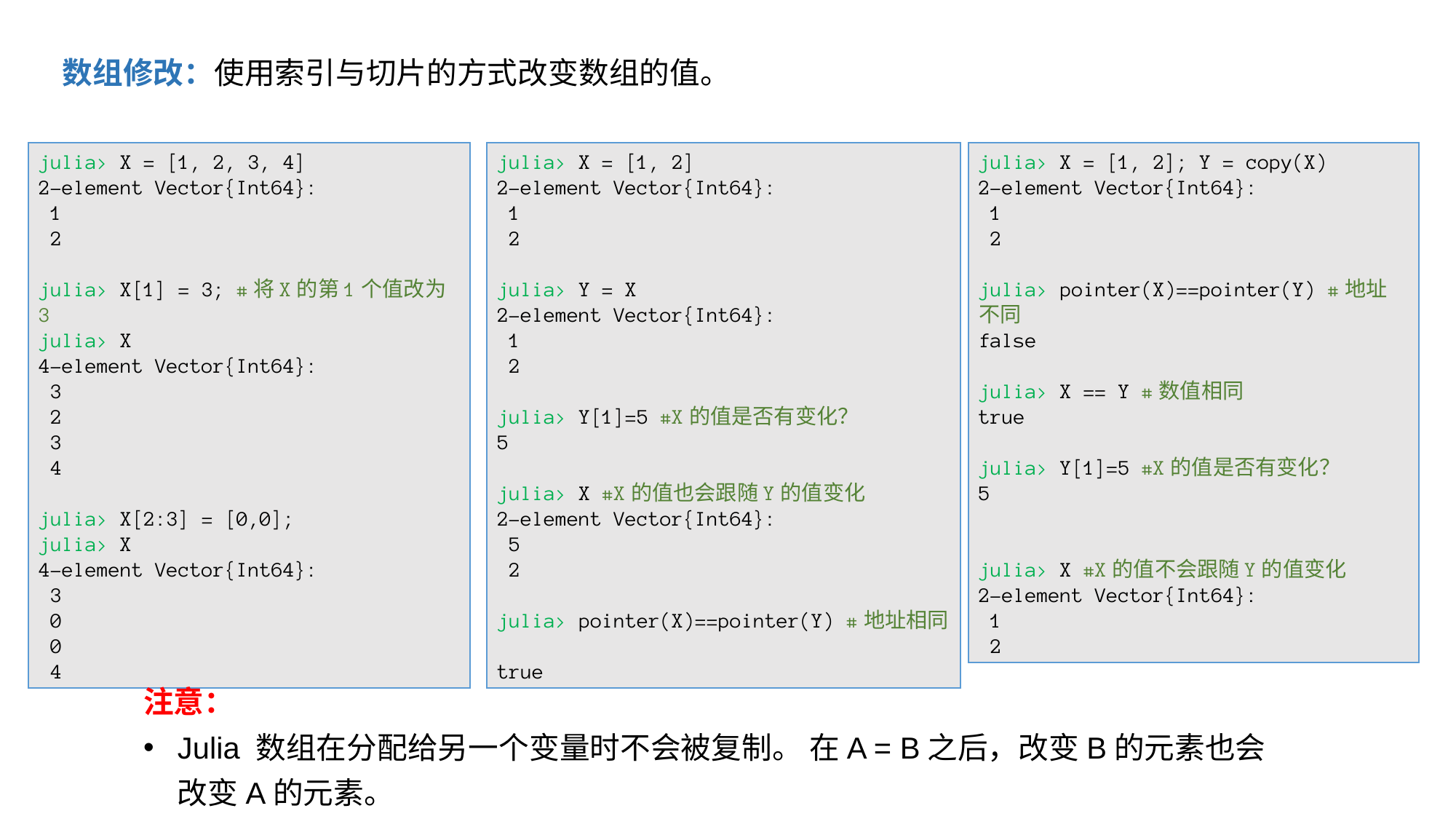

数组修改：使用索引与切片的方式改变数组的值。
julia> X = [1, 2, 3, 4]
2-element Vector{Int64}:
 1
 2

julia> X[1] = 3; #将X的第1个值改为3
julia> X
4-element Vector{Int64}:
 3
 2
 3
 4

julia> X[2:3] = [0,0];
julia> X
4-element Vector{Int64}:
 3
 0
 0
 4
julia> X = [1, 2]
2-element Vector{Int64}:
 1
 2

julia> Y = X
2-element Vector{Int64}:
 1
 2

julia> Y[1]=5 #X的值是否有变化？
5

julia> X #X的值也会跟随Y的值变化
2-element Vector{Int64}:
 5
 2

julia> pointer(X)==pointer(Y) #地址相同
true
julia> X = [1, 2]; Y = copy(X)
2-element Vector{Int64}:
 1
 2

julia> pointer(X)==pointer(Y) #地址不同
false

julia> X == Y #数值相同
true

julia> Y[1]=5 #X的值是否有变化？
5

julia> X #X的值不会跟随Y的值变化
2-element Vector{Int64}:
 1
 2
注意：
Julia 数组在分配给另一个变量时不会被复制。 在A = B之后，改变B的元素也会改变A的元素。